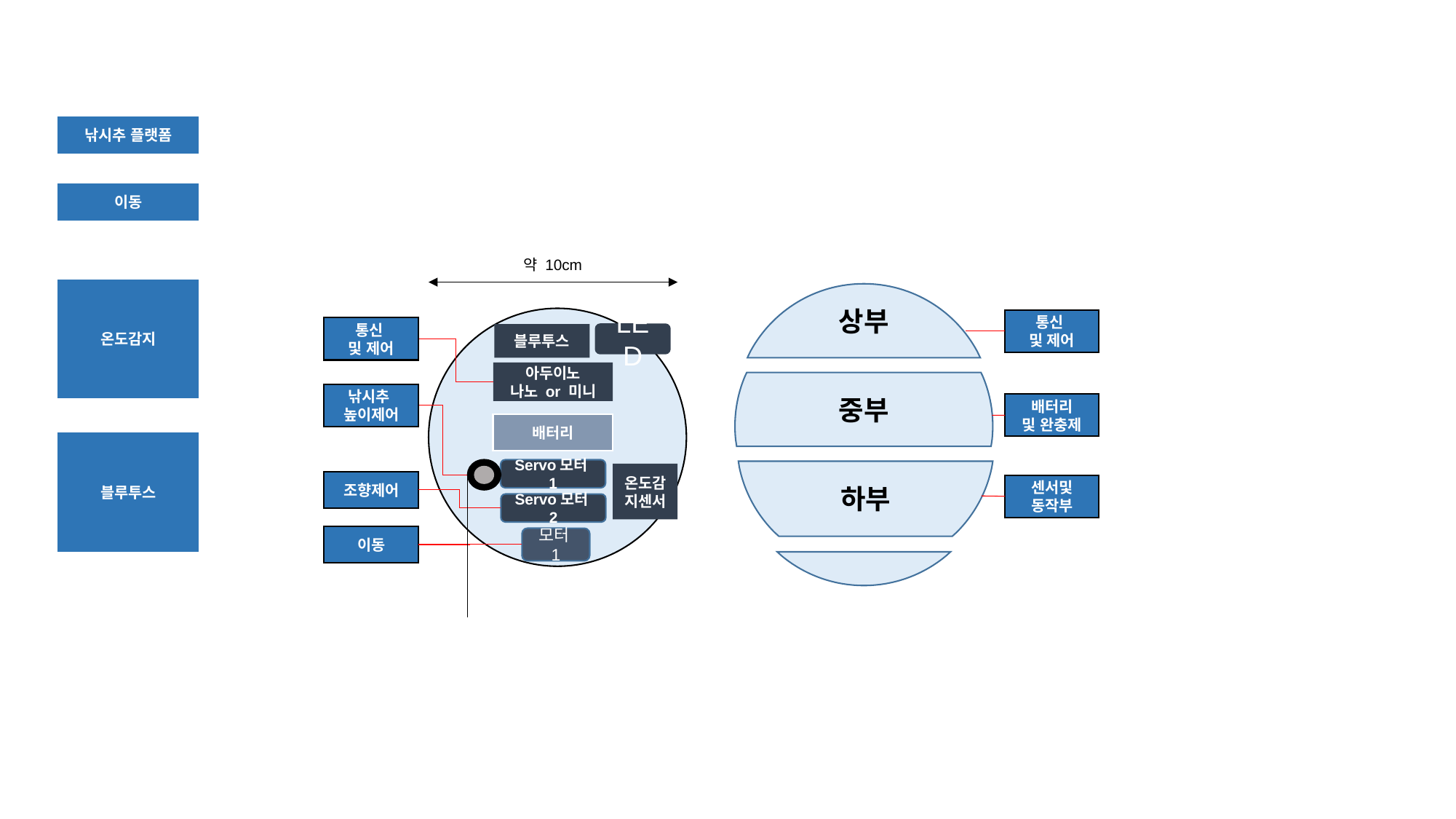

낚시추 플랫폼
이동
약 10cm
온도감지
상부

통신
및 제어
통신
및 제어
LED
블루투스
아두이노
나노 or 미니
중부
낚시추
높이제어
배터리
및 완충제
배터리
블루투스

Servo모터1
하부
온도감지센서

조향제어
센서및
동작부
Servo모터2
이동
모터1